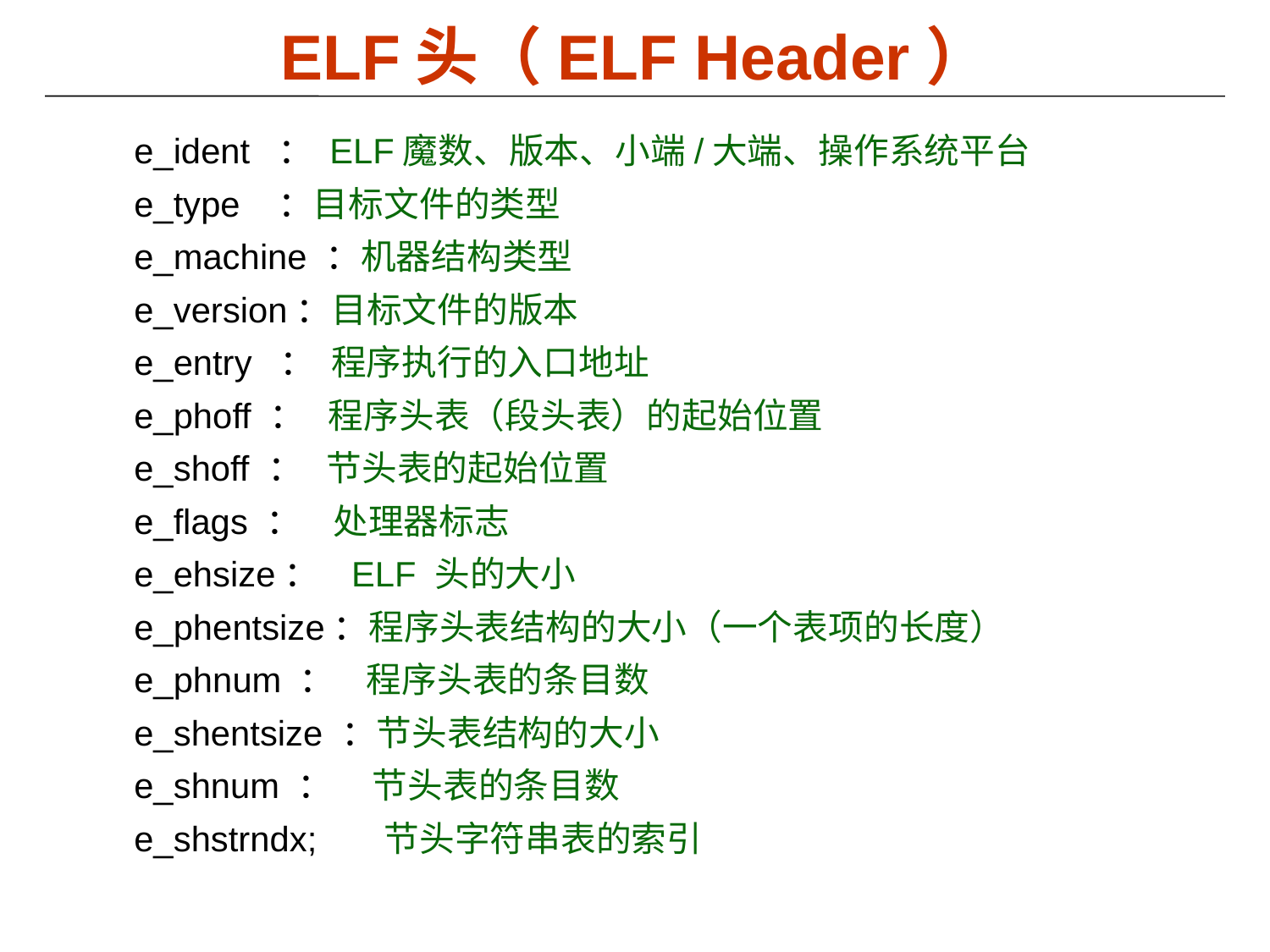

# ELF头（ELF Header）
e_ident  ： ELF魔数、版本、小端/大端、操作系统平台
e_type   ：目标文件的类型
e_machine ：机器结构类型
e_version：目标文件的版本
e_entry  ：  程序执行的入口地址
e_phoff ：   程序头表（段头表）的起始位置
e_shoff ：   节头表的起始位置
e_flags ：    处理器标志
e_ehsize：   ELF 头的大小
e_phentsize：程序头表结构的大小（一个表项的长度）
e_phnum ：    程序头表的条目数
e_shentsize ：节头表结构的大小
e_shnum ：     节头表的条目数
e_shstrndx;      节头字符串表的索引